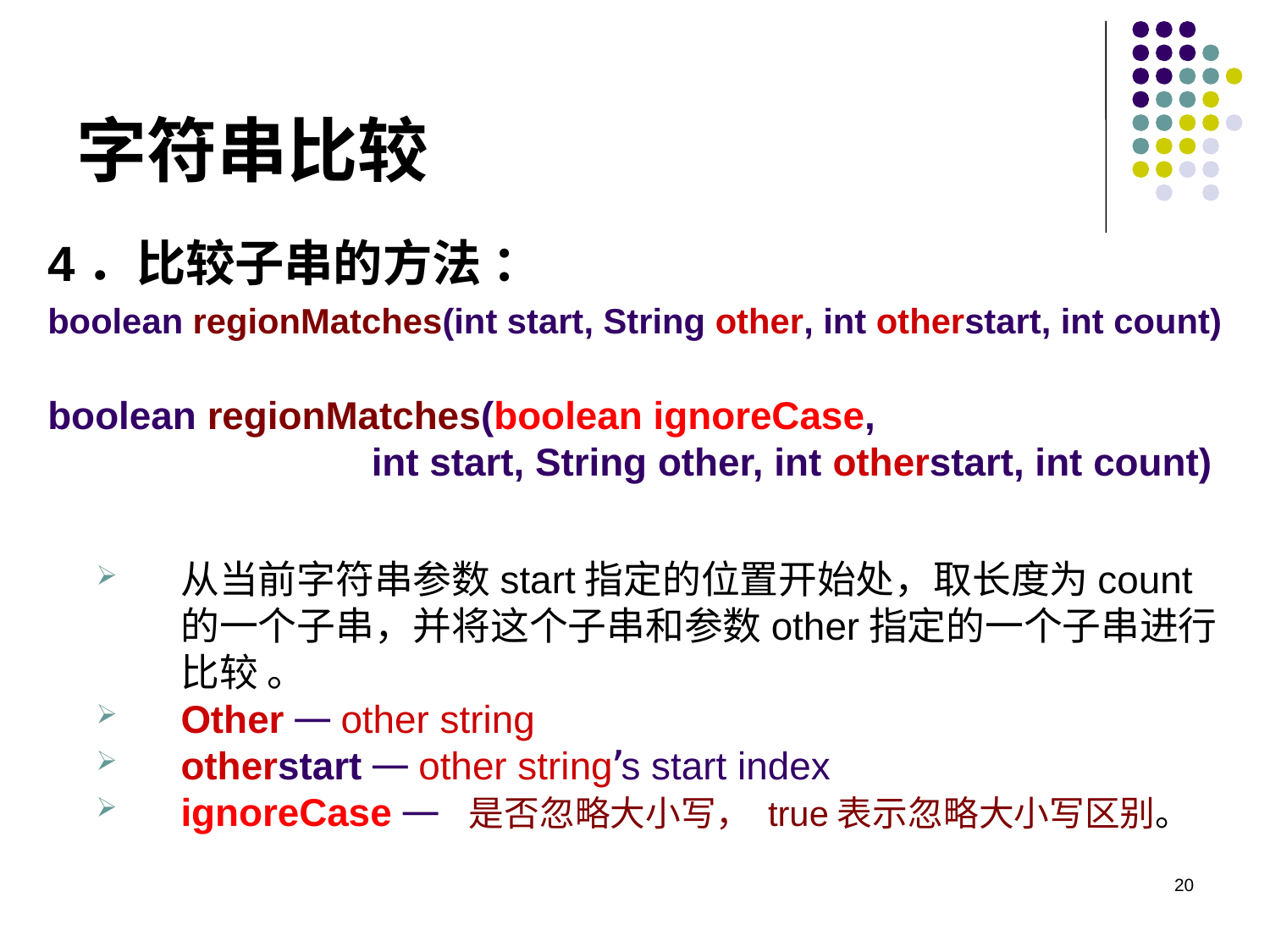

# 字符串比较
4．比较子串的方法 ：
boolean regionMatches(int start, String other, int otherstart, int count)

boolean regionMatches(boolean ignoreCase,
                              int start, String other, int otherstart, int count)

从当前字符串参数start指定的位置开始处，取长度为count的一个子串，并将这个子串和参数other指定的一个子串进行比较 。
Other — other string
otherstart — other string’s start index
ignoreCase —  是否忽略大小写， true表示忽略大小写区别。

20